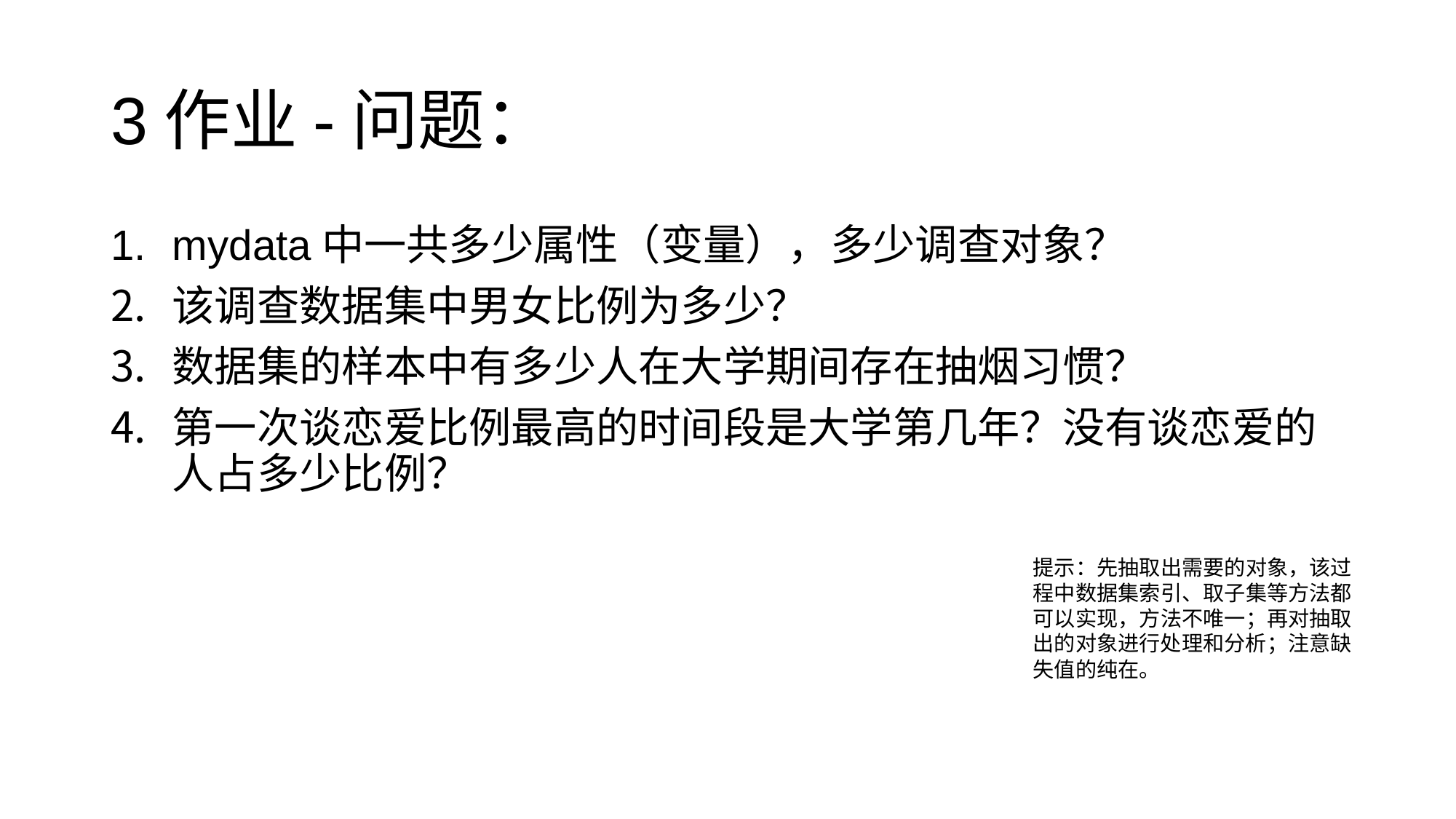

# 3作业-问题：
mydata中一共多少属性（变量），多少调查对象？
该调查数据集中男女比例为多少？
数据集的样本中有多少人在大学期间存在抽烟习惯？
第一次谈恋爱比例最高的时间段是大学第几年？没有谈恋爱的人占多少比例？
提示：先抽取出需要的对象，该过程中数据集索引、取子集等方法都可以实现，方法不唯一；再对抽取出的对象进行处理和分析；注意缺失值的纯在。